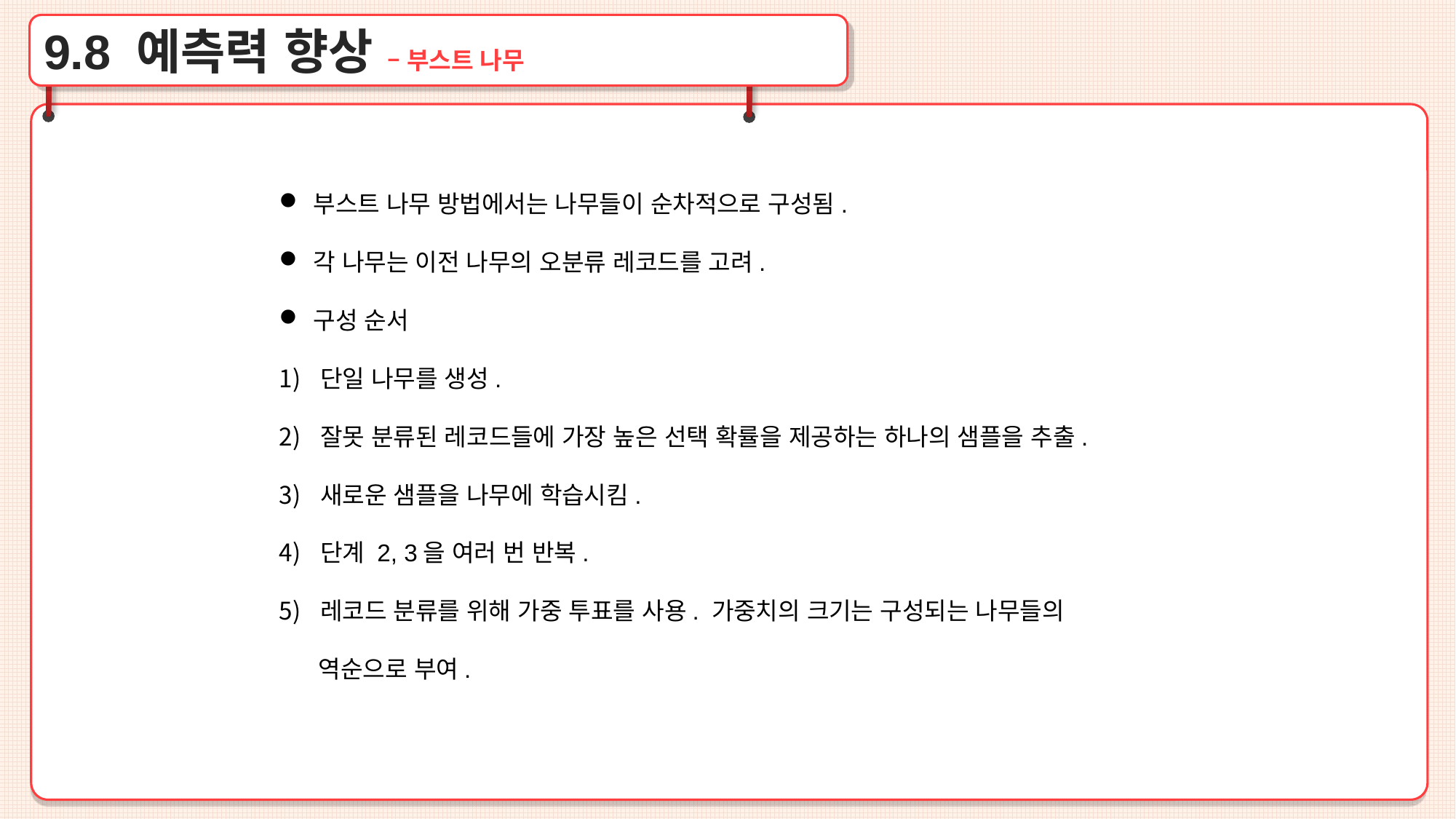

9.8 예측력 향상 – 부스트 나무

부스트 나무 방법에서는 나무들이 순차적으로 구성됨.
각 나무는 이전 나무의 오분류 레코드를 고려.
구성 순서
단일 나무를 생성.
잘못 분류된 레코드들에 가장 높은 선택 확률을 제공하는 하나의 샘플을 추출.
새로운 샘플을 나무에 학습시킴.
단계 2, 3을 여러 번 반복.
레코드 분류를 위해 가중 투표를 사용. 가중치의 크기는 구성되는 나무들의
     역순으로 부여.